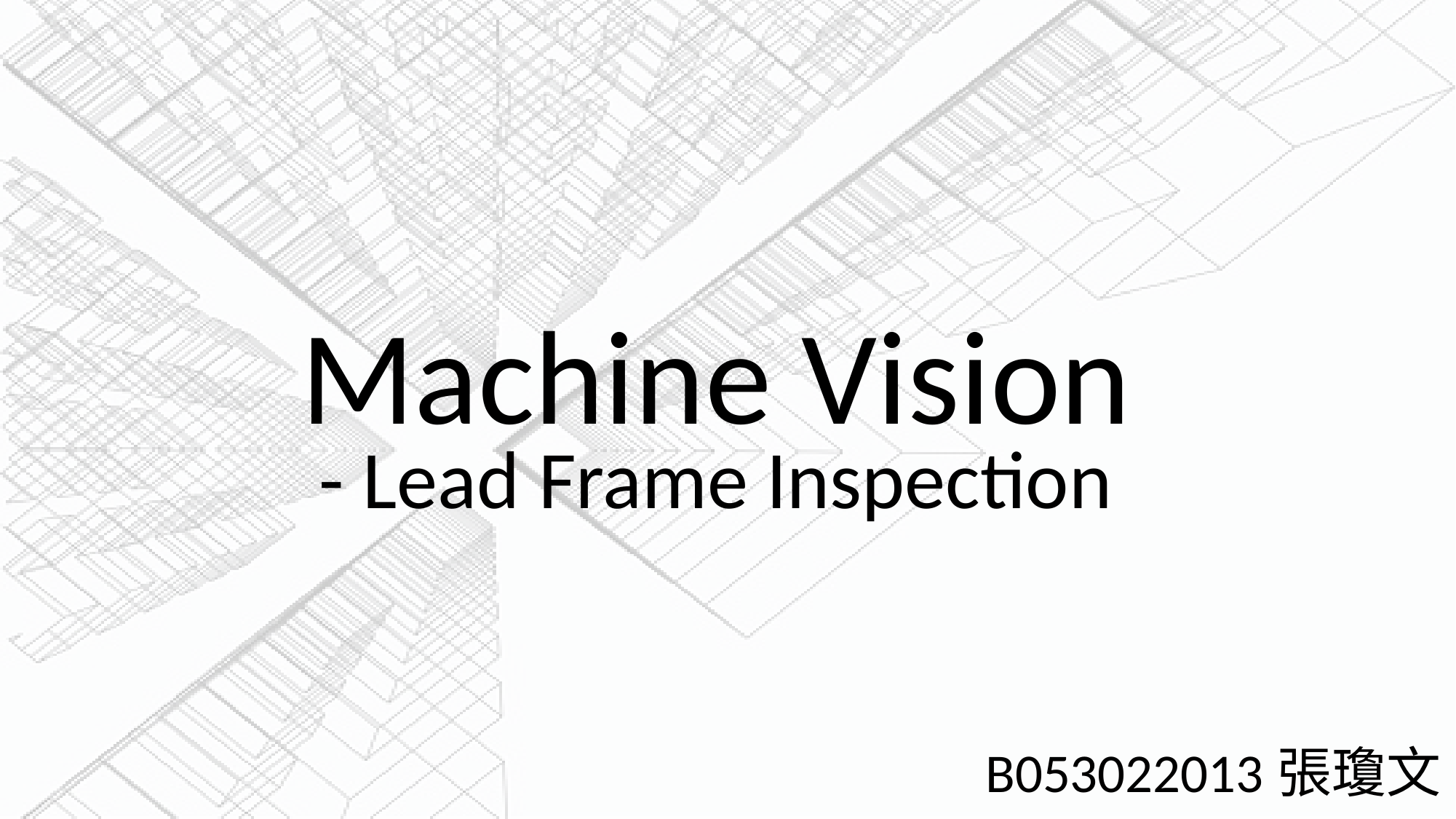

# Machine Vision
- Lead Frame Inspection
B053022013張瓊文